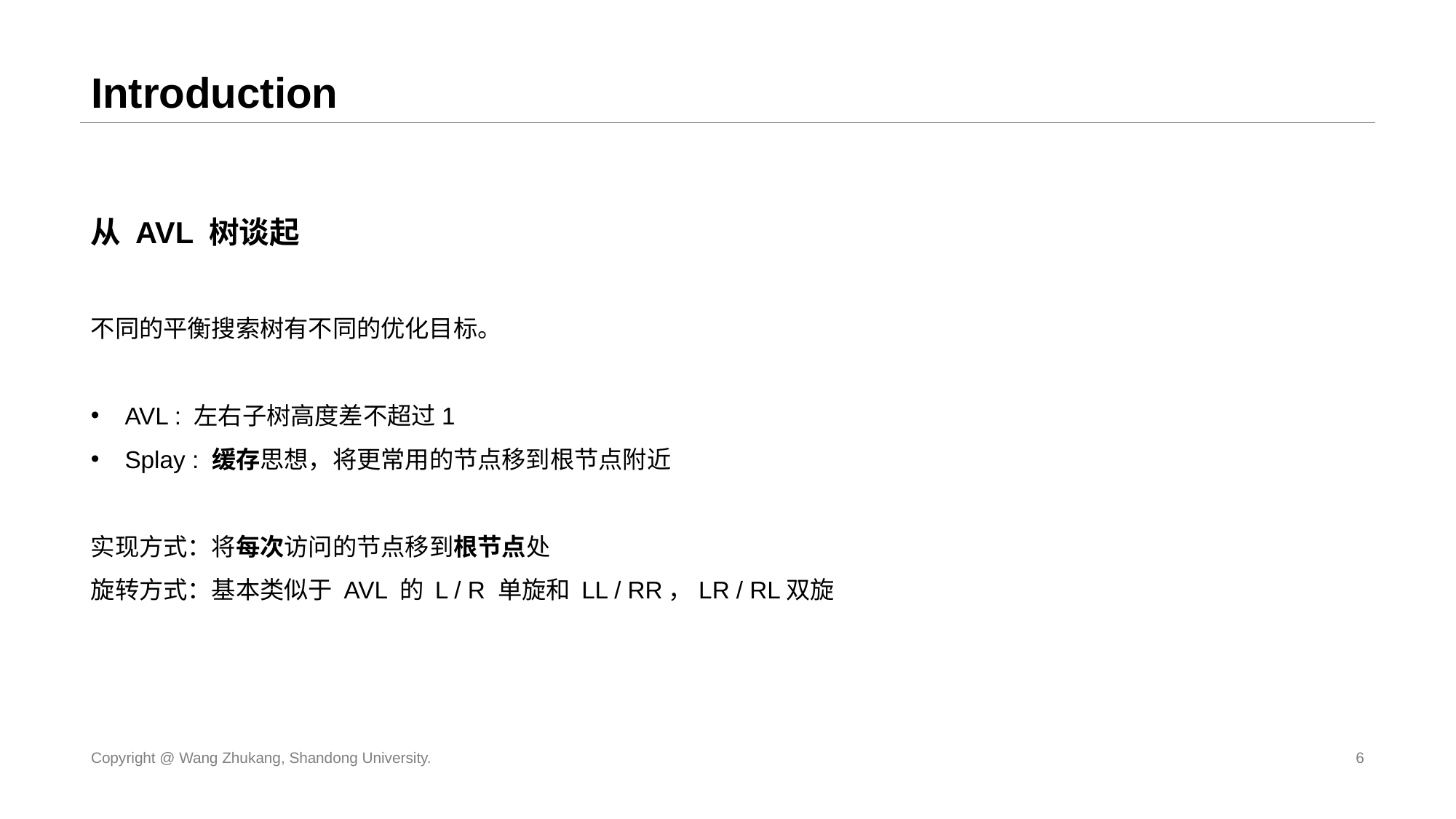

# Introduction
从 AVL 树谈起

不同的平衡搜索树有不同的优化目标。

AVL : 左右子树高度差不超过1
Splay : 缓存思想，将更常用的节点移到根节点附近

实现方式：将每次访问的节点移到根节点处
旋转方式：基本类似于 AVL 的 L / R 单旋和 LL / RR，LR / RL双旋
Copyright @ Wang Zhukang, Shandong University.
6